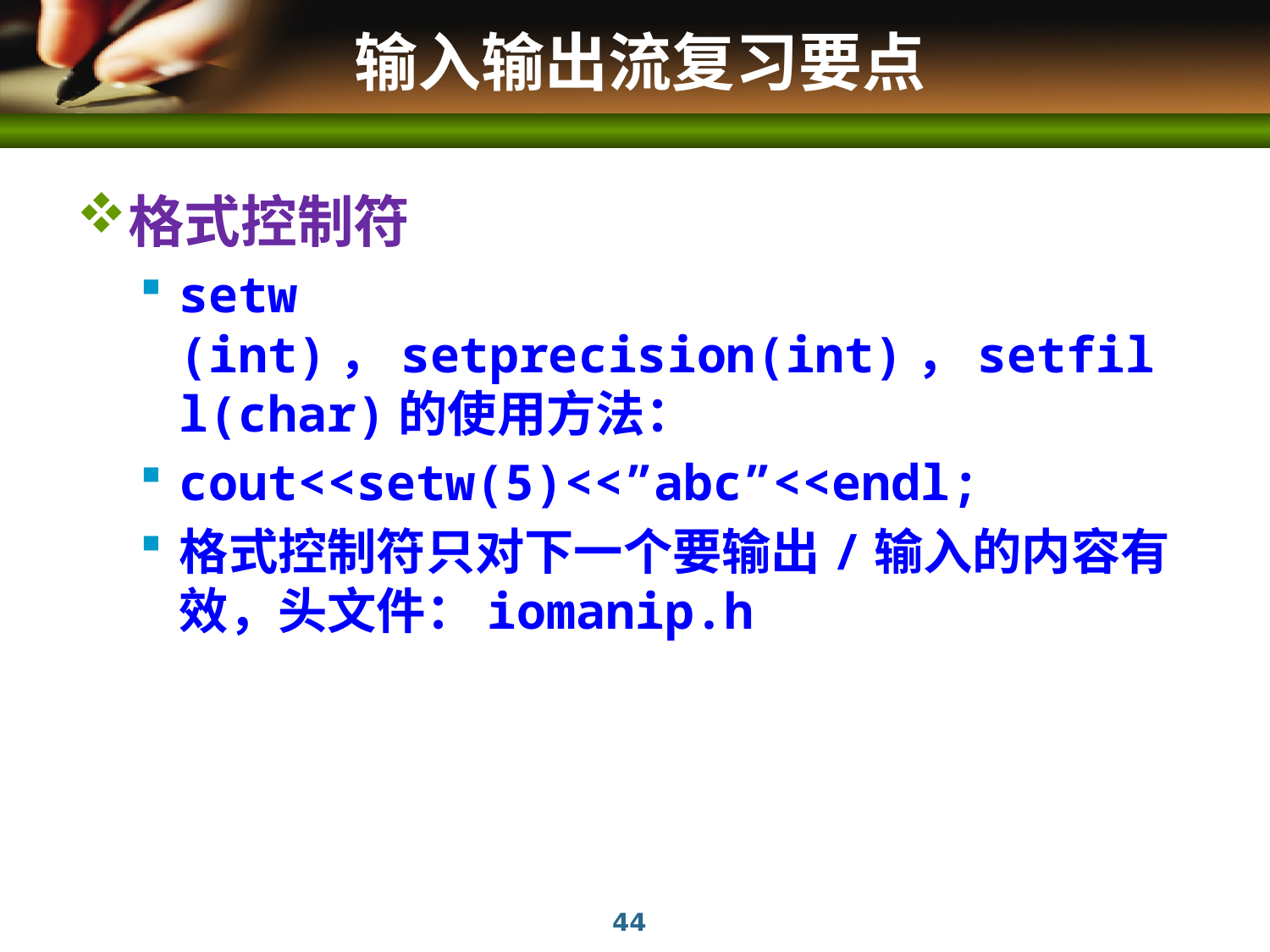

# 输入输出流复习要点
格式控制符
setw (int)，setprecision(int)，setfill(char)的使用方法：
cout<<setw(5)<<”abc”<<endl;
格式控制符只对下一个要输出/输入的内容有效，头文件：iomanip.h

44